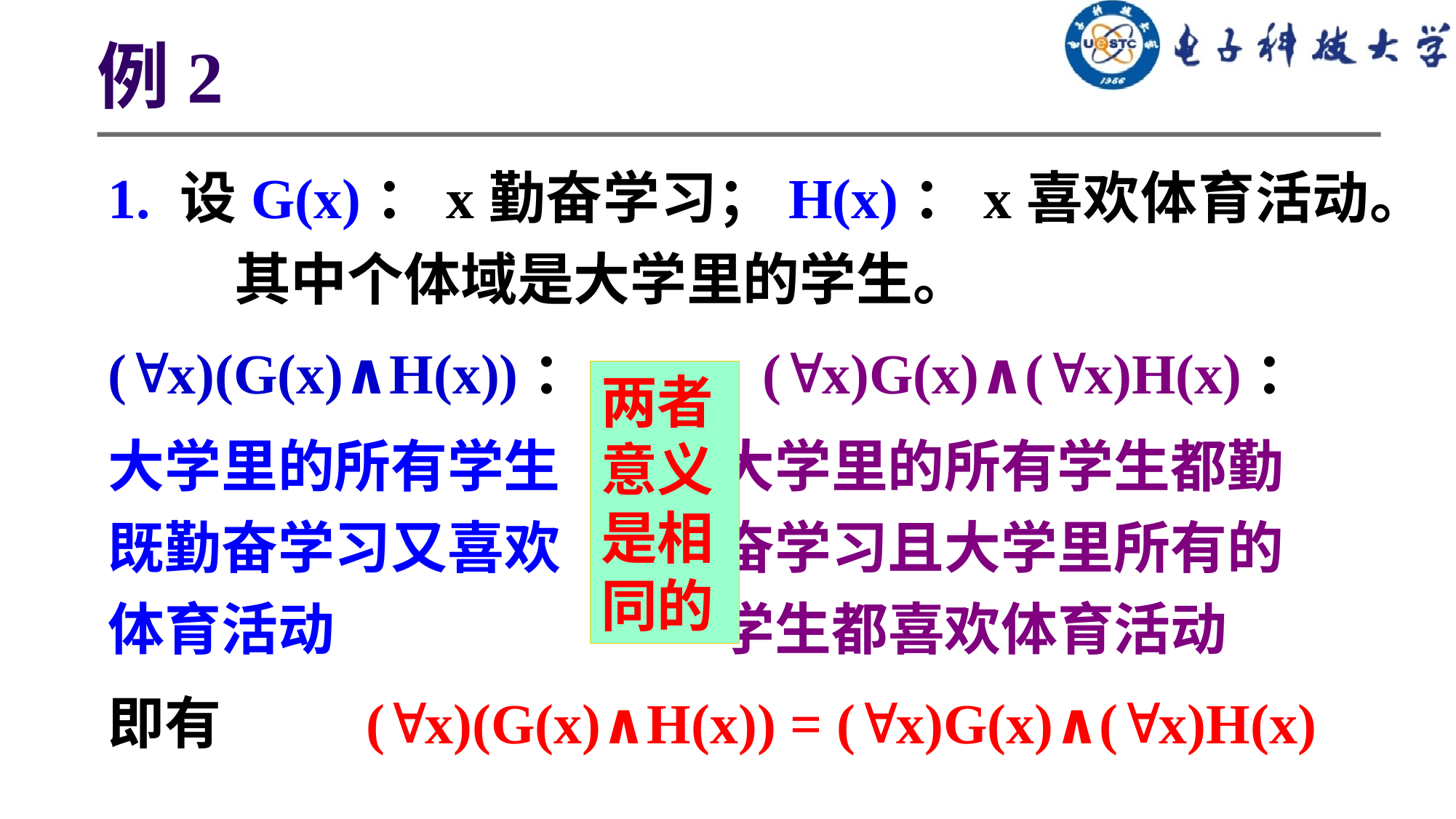

# 例2
1. 设G(x)：x勤奋学习；H(x)：x喜欢体育活动。    其中个体域是大学里的学生。
(∀x)(G(x)∧H(x))：		(∀x)G(x)∧(∀x)H(x)：
大学里的所有学生	     大学里的所有学生都勤
既勤奋学习又喜欢	     奋学习且大学里所有的
体育活动			     学生都喜欢体育活动
即有	  (∀x)(G(x)∧H(x)) = (∀x)G(x)∧(∀x)H(x)
两者意义是相同的